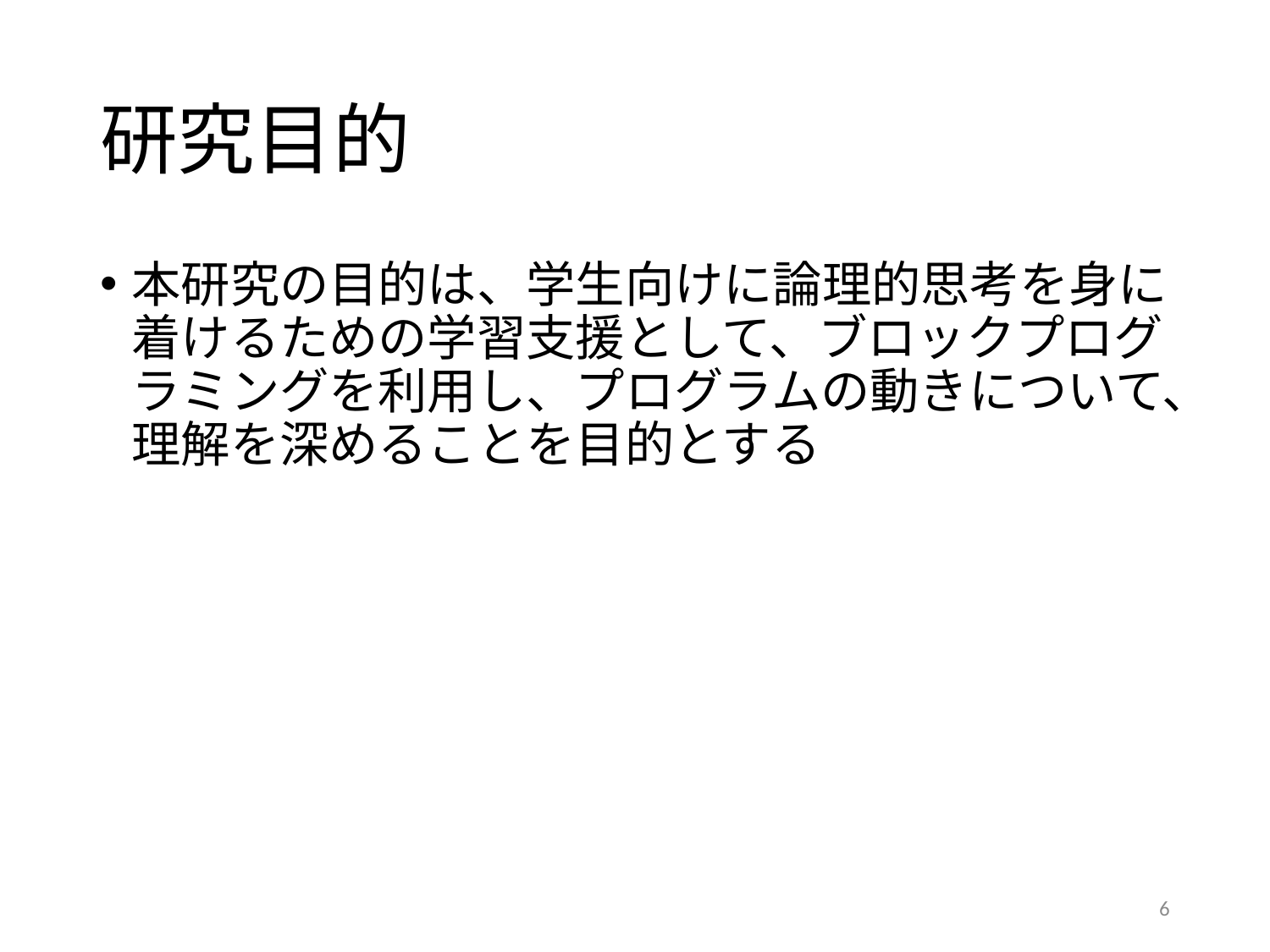

# 研究目的
本研究の目的は、学生向けに論理的思考を身に着けるための学習支援として、ブロックプログラミングを利用し、プログラムの動きについて、理解を深めることを目的とする
6